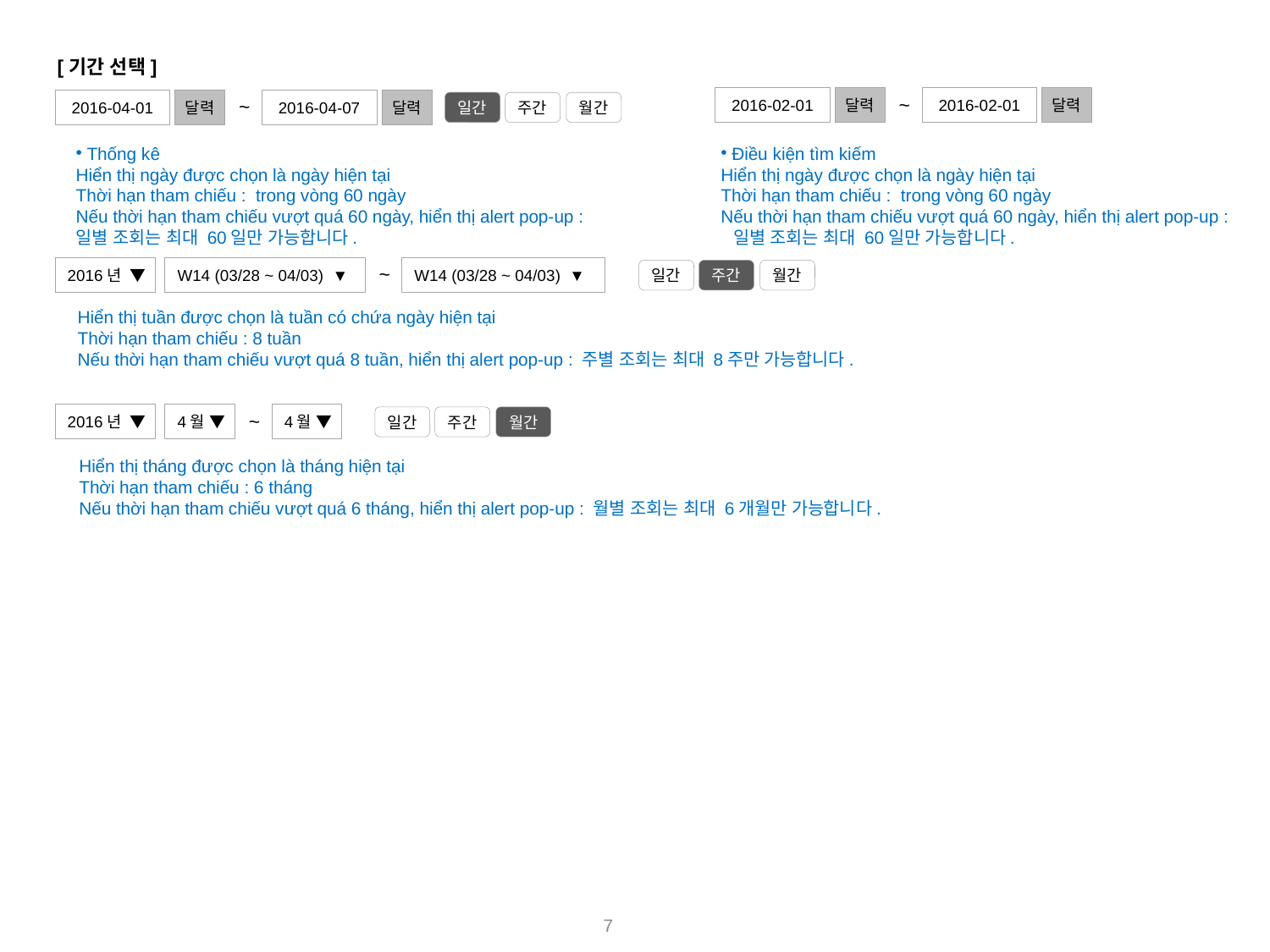

[기간 선택]
~
2016-02-01
달력
2016-02-01
달력
~
2016-04-01
달력
2016-04-07
달력
일간
일간
주간
월간
 Thống kê
Hiển thị ngày được chọn là ngày hiện tại
Thời hạn tham chiếu :  trong vòng 60 ngày
Nếu thời hạn tham chiếu vượt quá 60 ngày, hiển thị alert pop-up :
일별 조회는 최대 60일만 가능합니다.
 Điều kiện tìm kiếm
Hiển thị ngày được chọn là ngày hiện tại
Thời hạn tham chiếu :  trong vòng 60 ngày
Nếu thời hạn tham chiếu vượt quá 60 ngày, hiển thị alert pop-up :
  일별 조회는 최대 60일만 가능합니다.
~
2016년  ▼
W14 (03/28 ~ 04/03)  ▼
W14 (03/28 ~ 04/03)  ▼
일간
주간
월간
Hiển thị tuần được chọn là tuần có chứa ngày hiện tại
Thời hạn tham chiếu : 8 tuần
Nếu thời hạn tham chiếu vượt quá 8 tuần, hiển thị alert pop-up : 주별 조회는 최대 8주만 가능합니다.
~
2016년  ▼
4월 ▼
4월 ▼
일간
주간
월간
Hiển thị tháng được chọn là tháng hiện tại
Thời hạn tham chiếu : 6 tháng
Nếu thời hạn tham chiếu vượt quá 6 tháng, hiển thị alert pop-up : 월별 조회는 최대 6개월만 가능합니다.
7